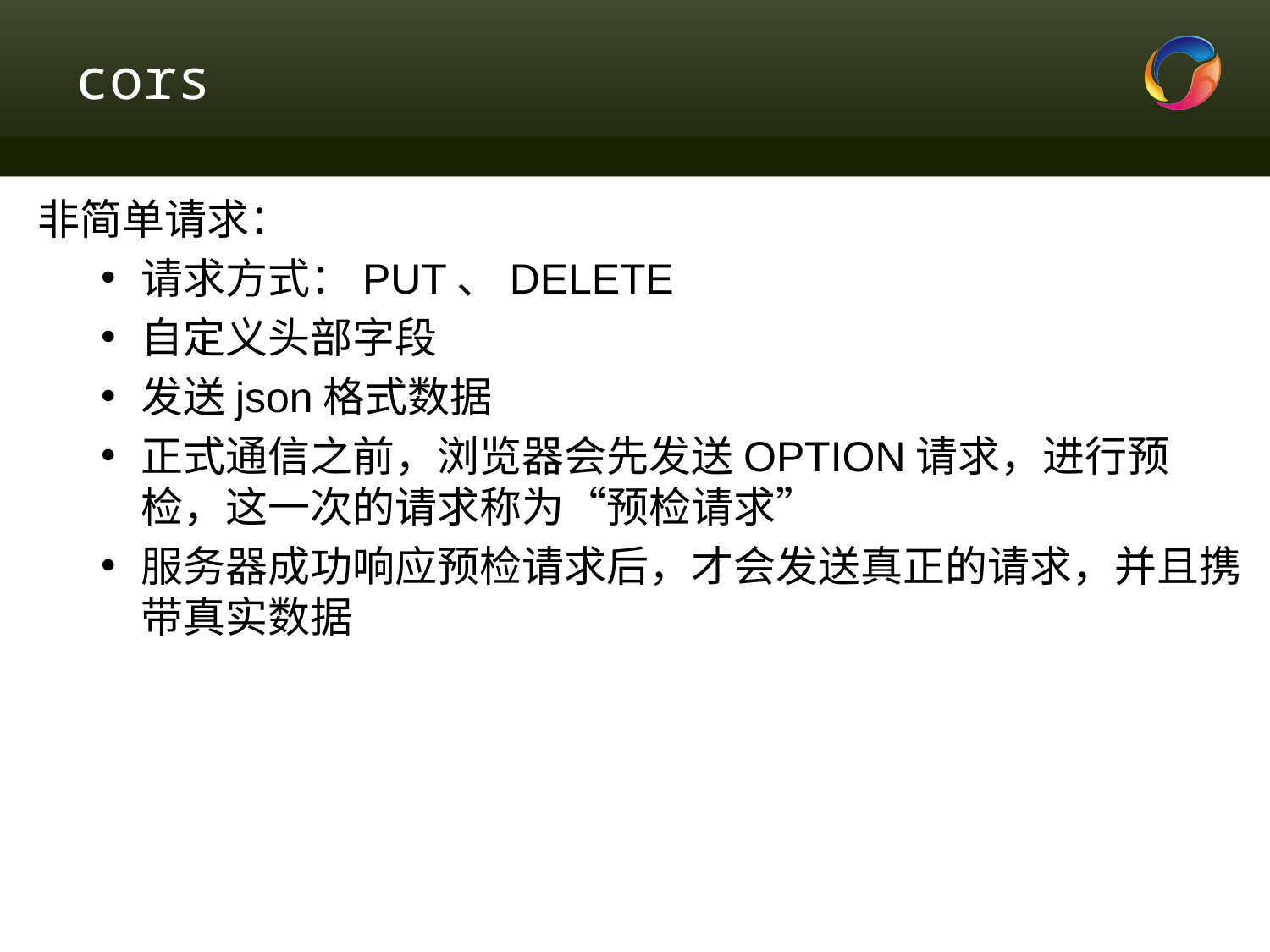

# cors
非简单请求：
请求方式：PUT、DELETE
自定义头部字段
发送json格式数据
正式通信之前，浏览器会先发送OPTION请求，进行预检，这一次的请求称为“预检请求”
服务器成功响应预检请求后，才会发送真正的请求，并且携带真实数据